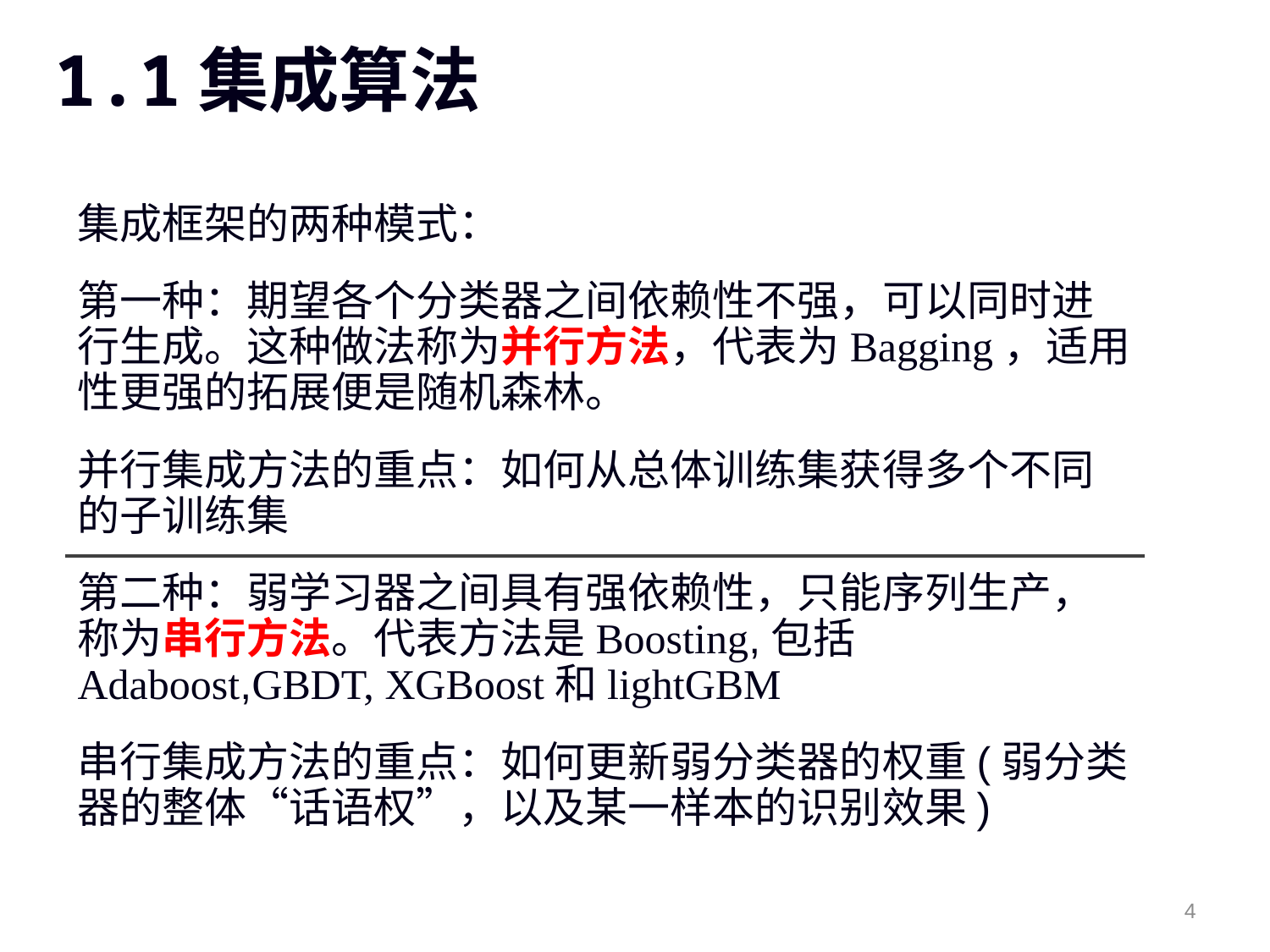

# 1.1集成算法
集成框架的两种模式：
第一种：期望各个分类器之间依赖性不强，可以同时进行生成。这种做法称为并行方法，代表为Bagging，适用性更强的拓展便是随机森林。
并行集成方法的重点：如何从总体训练集获得多个不同的子训练集
第二种：弱学习器之间具有强依赖性，只能序列生产，称为串行方法。代表方法是Boosting,包括Adaboost,GBDT, XGBoost和lightGBM
串行集成方法的重点：如何更新弱分类器的权重(弱分类器的整体“话语权”，以及某一样本的识别效果)